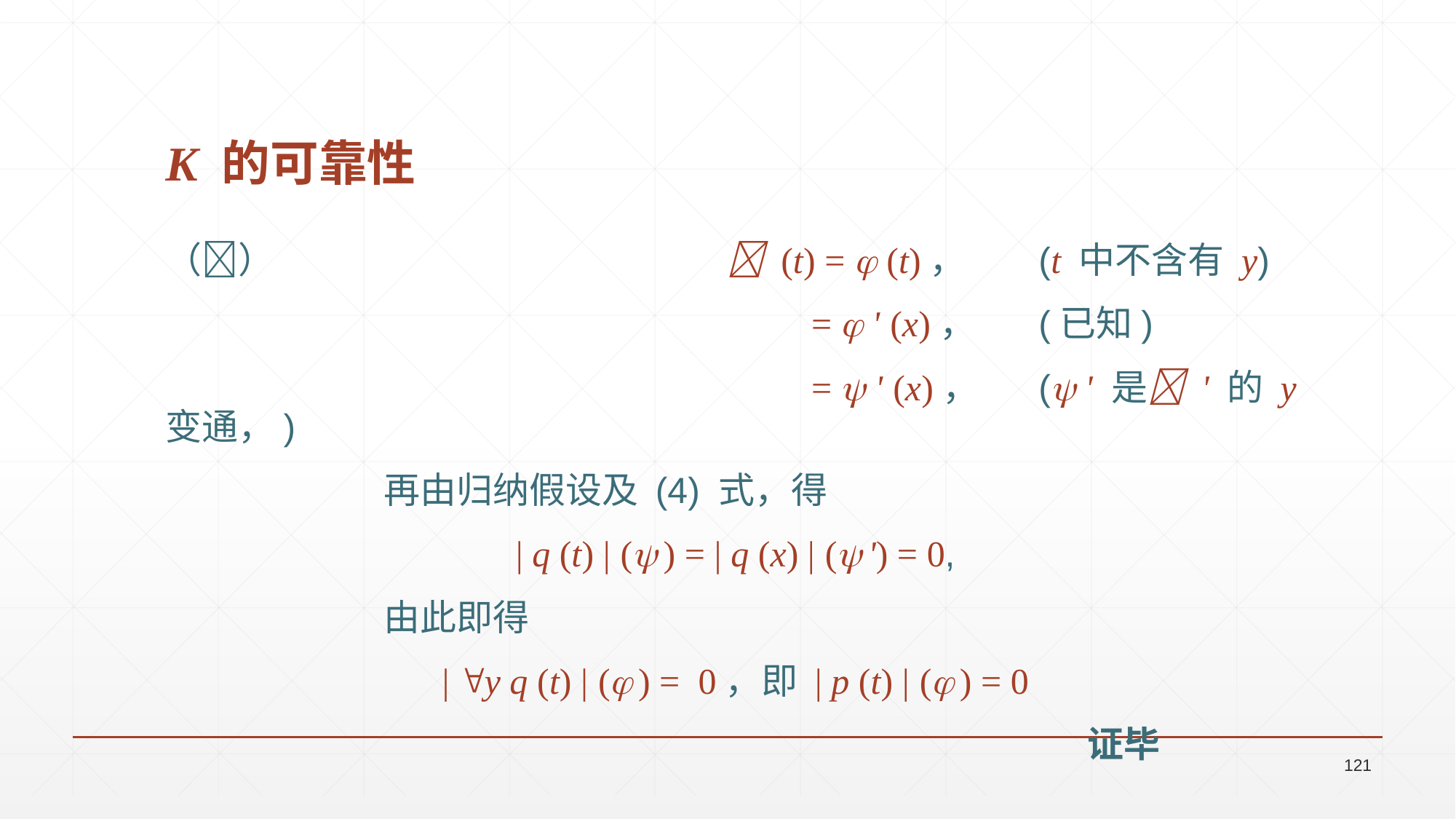

# K 的可靠性
（⇒）				  ψ (t) = ϕ (t)，	(t 中不含有 y)
					           = ϕ ʹ (x)，	(已知)
					           = ψ ʹ (x)，	(ψ ʹ 是ϕ ʹ 的 y 变通，)
		再由归纳假设及 (4) 式，得
| q (t) | (ψ ) = | q (x) | (ψ ʹ) = 0,
		由此即得
| ∀y q (t) | (ϕ ) =  0，即 | p (t) | (ϕ ) = 0
证毕

121